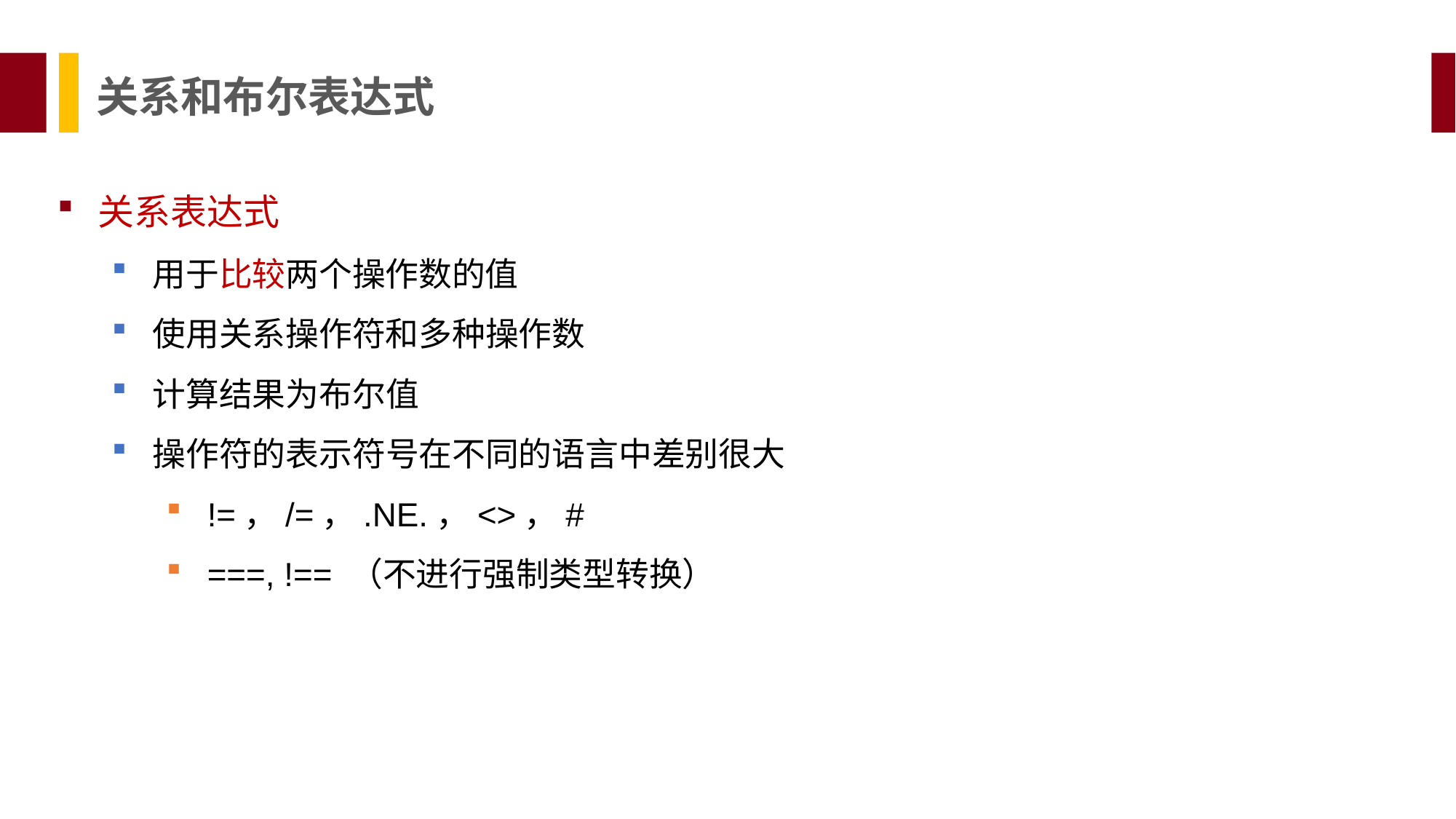

关系和布尔表达式
关系表达式
用于比较两个操作数的值
使用关系操作符和多种操作数
计算结果为布尔值
操作符的表示符号在不同的语言中差别很大
!=，/=，.NE.，<>，#
===, !== （不进行强制类型转换）